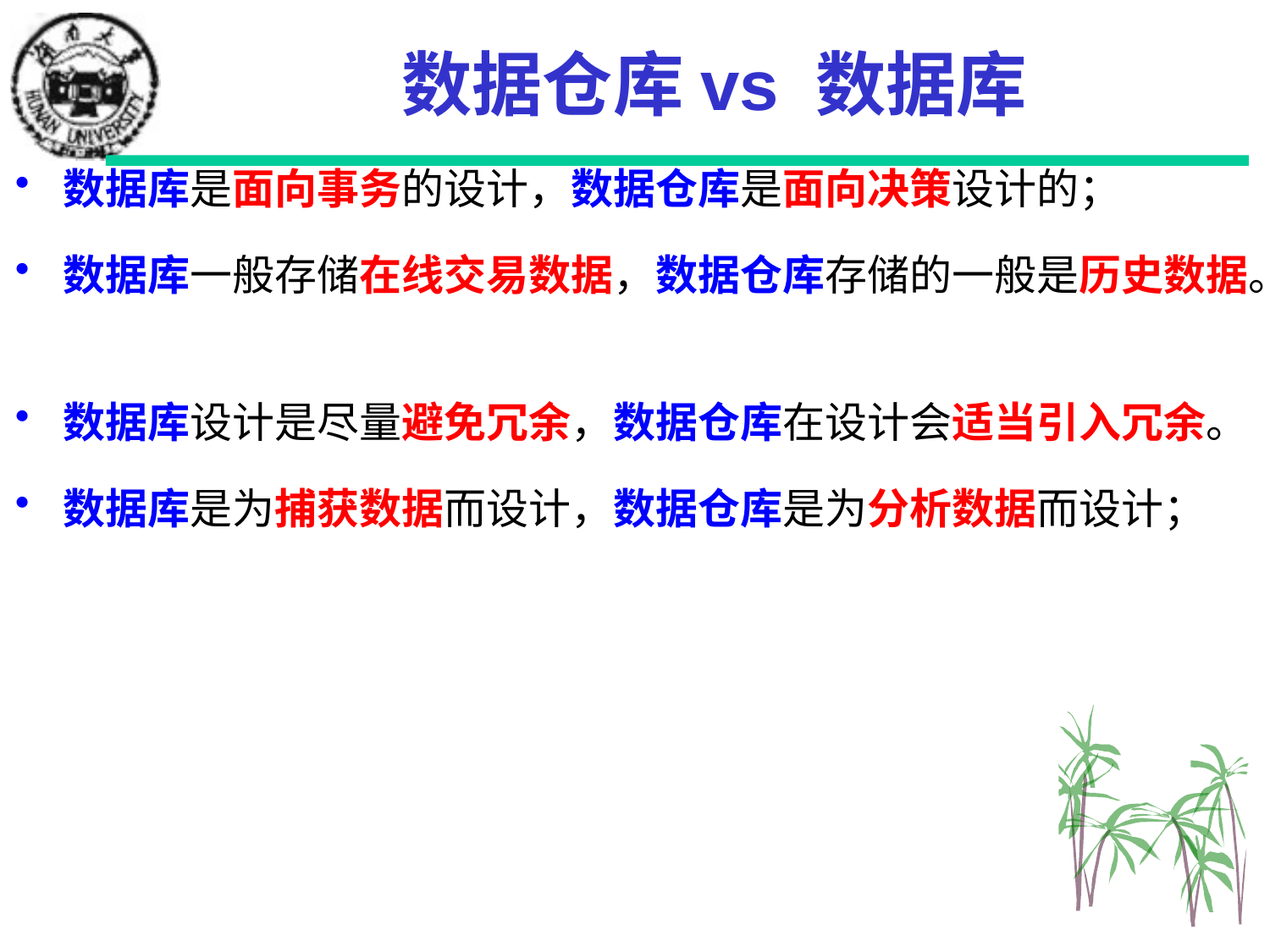

# 数据仓库vs 数据库
数据库是面向事务的设计，数据仓库是面向决策设计的；
数据库一般存储在线交易数据，数据仓库存储的一般是历史数据。
数据库设计是尽量避免冗余，数据仓库在设计会适当引入冗余。
数据库是为捕获数据而设计，数据仓库是为分析数据而设计；